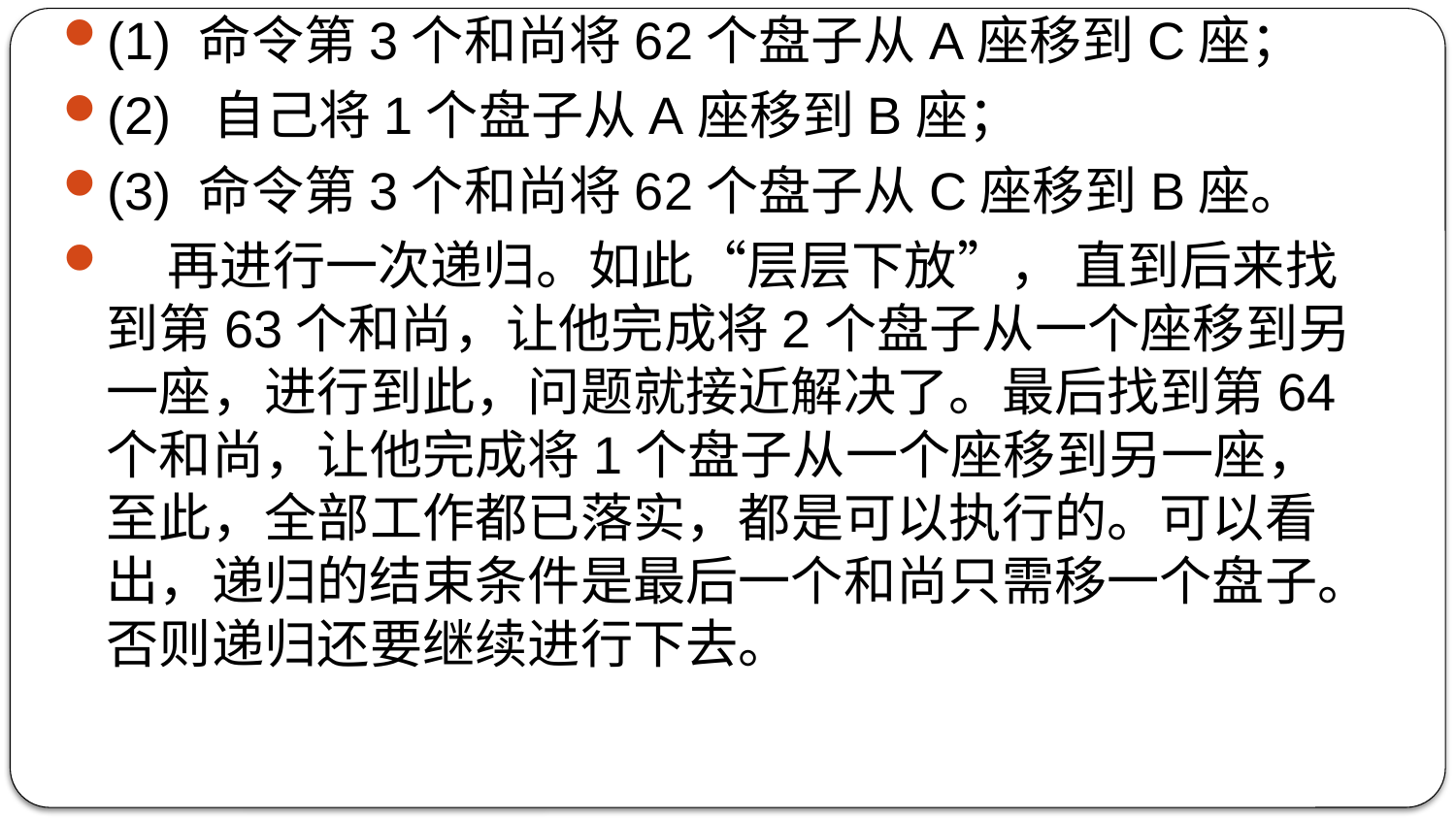

(1) 命令第3个和尚将62个盘子从A座移到C座；
(2)  自己将1个盘子从A座移到B座；
(3) 命令第3个和尚将62个盘子从C座移到B座。
    再进行一次递归。如此“层层下放”， 直到后来找到第63个和尚，让他完成将2个盘子从一个座移到另一座，进行到此，问题就接近解决了。最后找到第64个和尚，让他完成将1个盘子从一个座移到另一座，至此，全部工作都已落实，都是可以执行的。可以看出，递归的结束条件是最后一个和尚只需移一个盘子。否则递归还要继续进行下去。
#